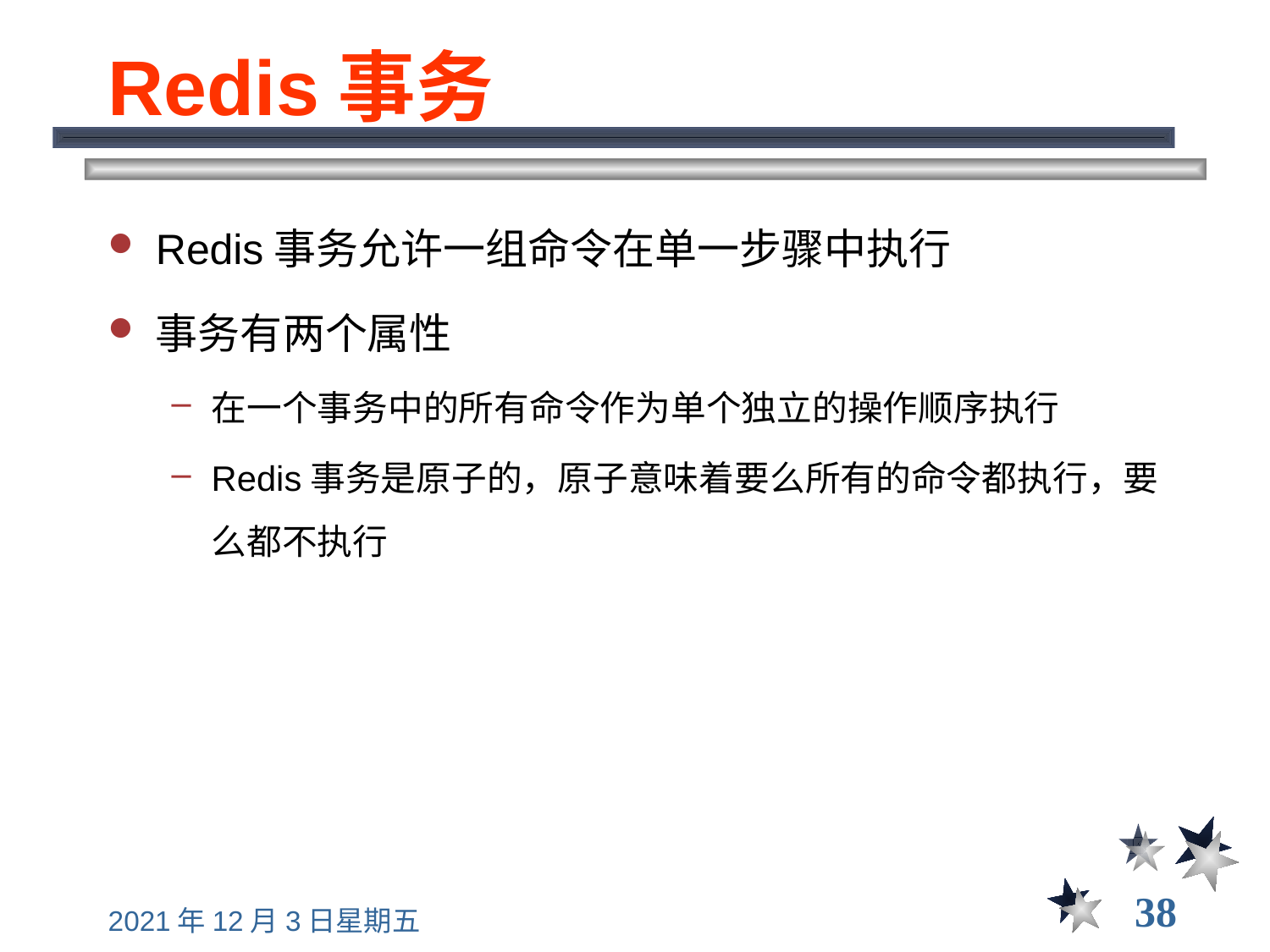

# Redis事务
Redis事务允许一组命令在单一步骤中执行
事务有两个属性
在一个事务中的所有命令作为单个独立的操作顺序执行
Redis事务是原子的，原子意味着要么所有的命令都执行，要么都不执行

38
2021年12月3日星期五
大数据管理----前言